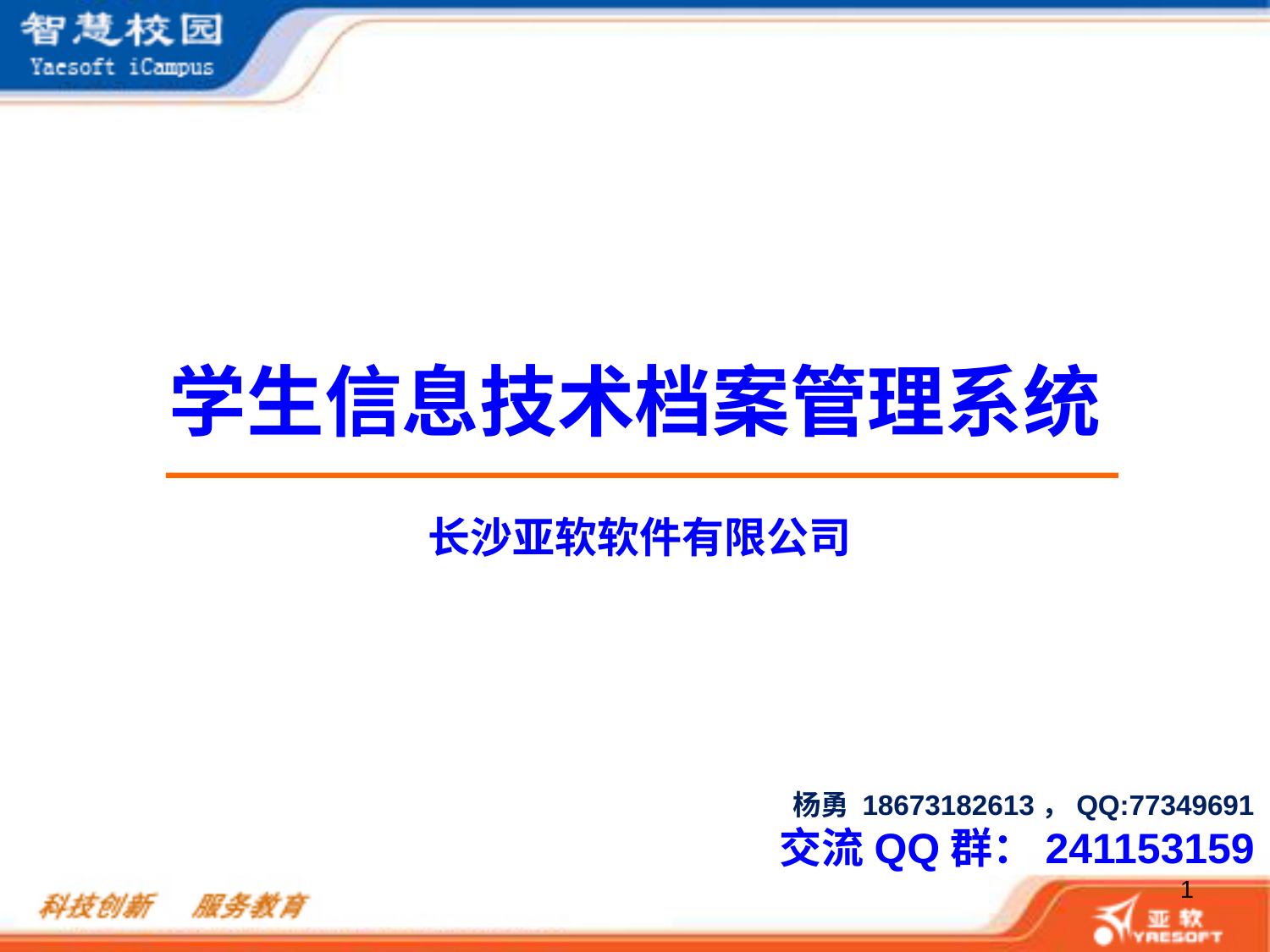

# 学生信息技术档案管理系统
长沙亚软软件有限公司

杨勇 18673182613，QQ:77349691
交流QQ群：241153159
1